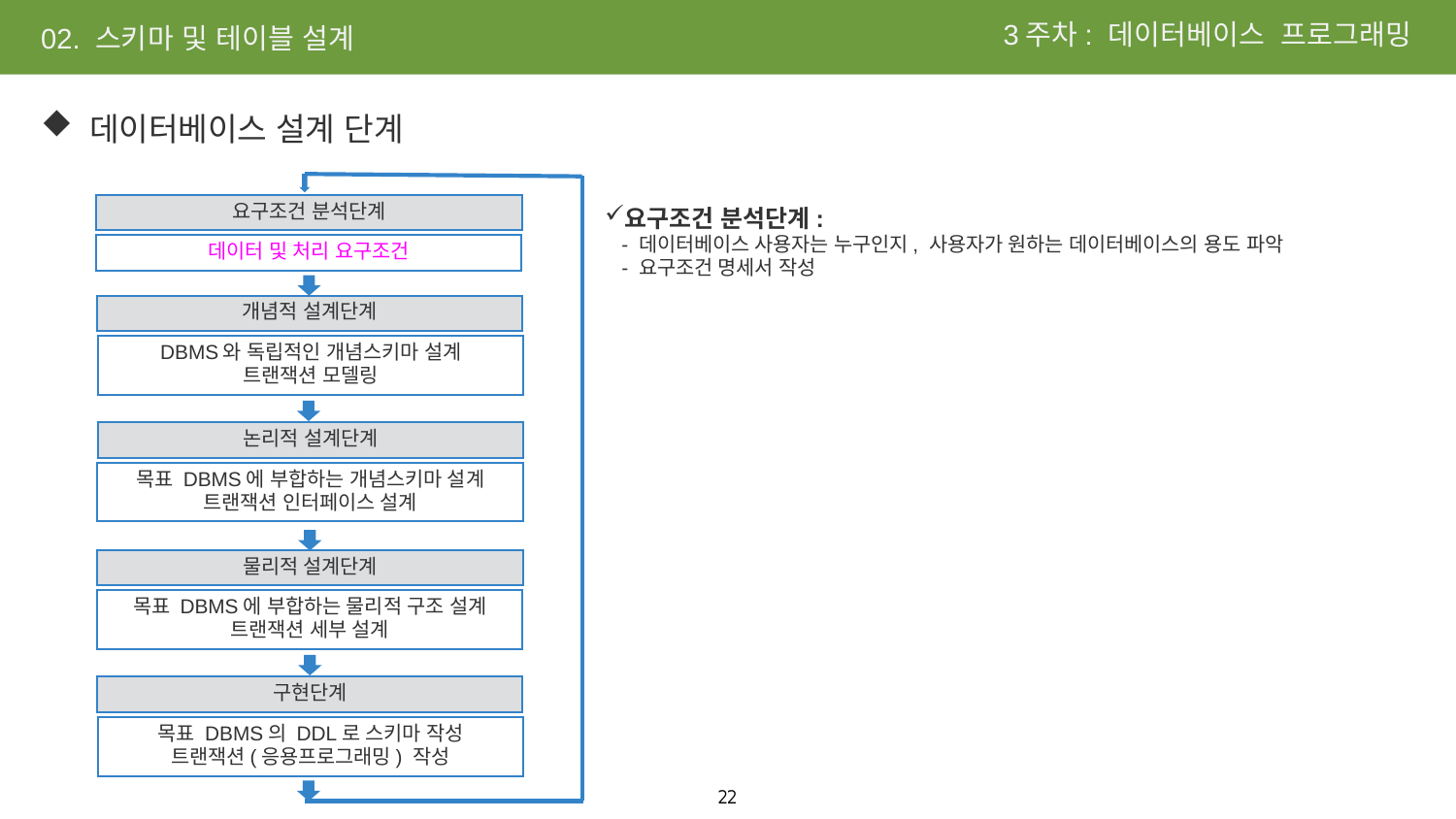

3주차: 데이터베이스  프로그래밍
02. 스키마 및 테이블 설계
 데이터베이스 설계 단계

요구조건 분석단계
데이터 및 처리 요구조건

개념적 설계단계
DBMS와 독립적인 개념스키마 설계
트랜잭션 모델링

논리적 설계단계
목표 DBMS에 부합하는 개념스키마 설계
트랜잭션 인터페이스 설계

물리적 설계단계
목표 DBMS에 부합하는 물리적 구조 설계
트랜잭션 세부 설계

구현단계
목표 DBMS의 DDL로 스키마 작성
트랜잭션(응용프로그래밍) 작성

요구조건 분석단계:
   - 데이터베이스 사용자는 누구인지, 사용자가 원하는 데이터베이스의 용도 파악
   - 요구조건 명세서 작성
22